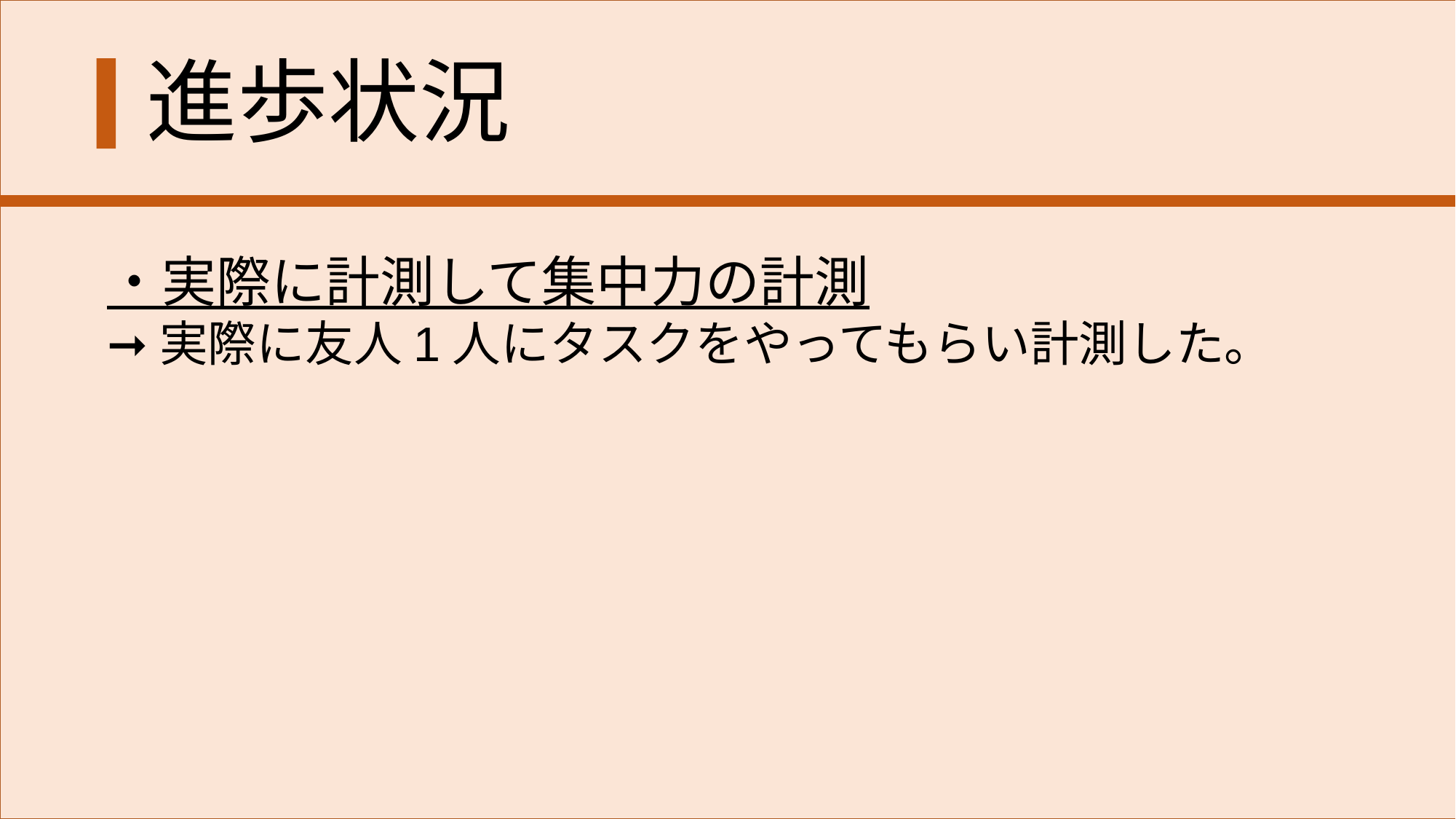

進歩状況

・実際に計測して集中力の計測
➞実際に友人1人にタスクをやってもらい計測した。